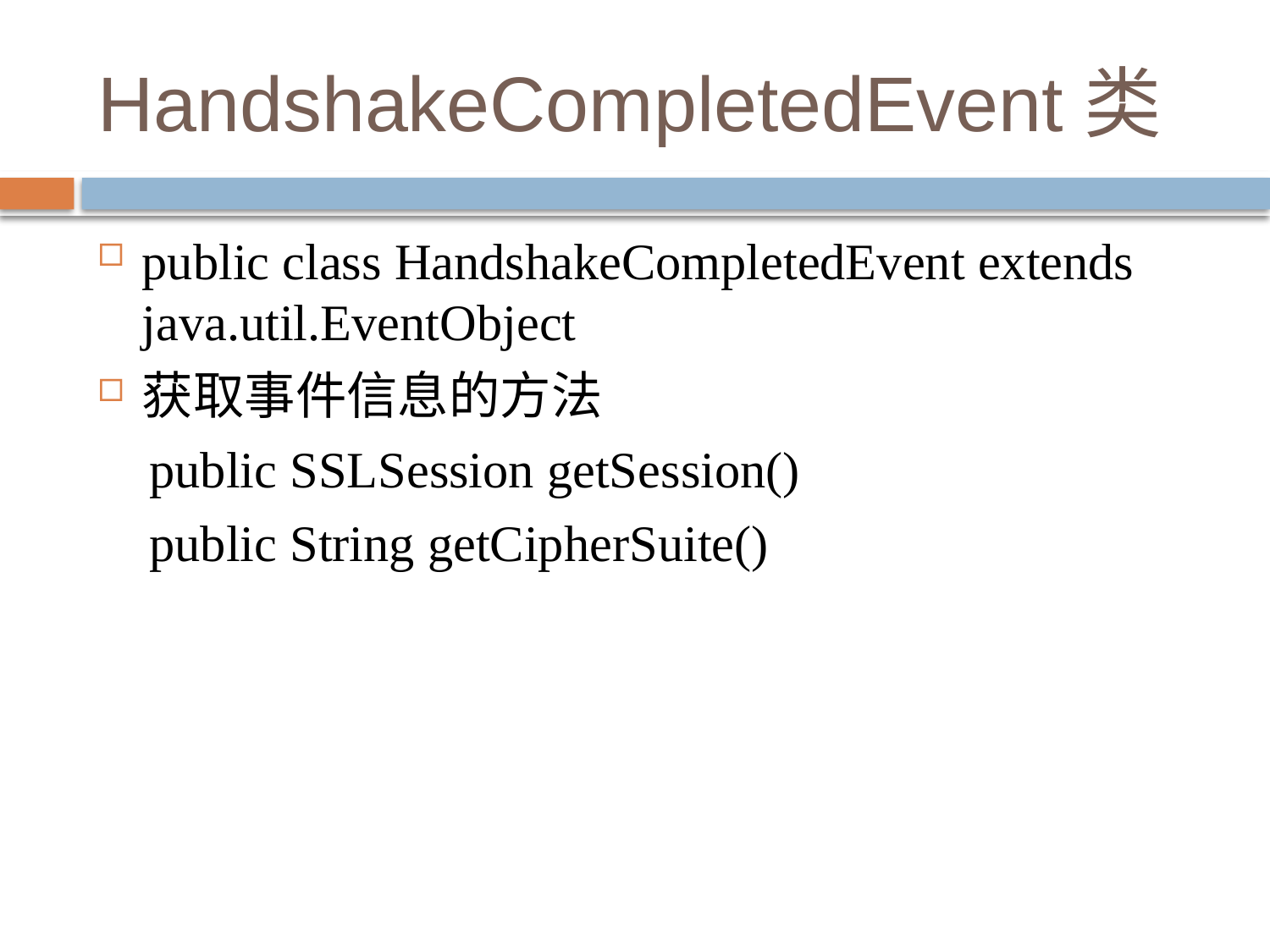

# HandshakeCompletedEvent类
public class HandshakeCompletedEvent extends java.util.EventObject
获取事件信息的方法
    public SSLSession getSession()
    public String getCipherSuite()